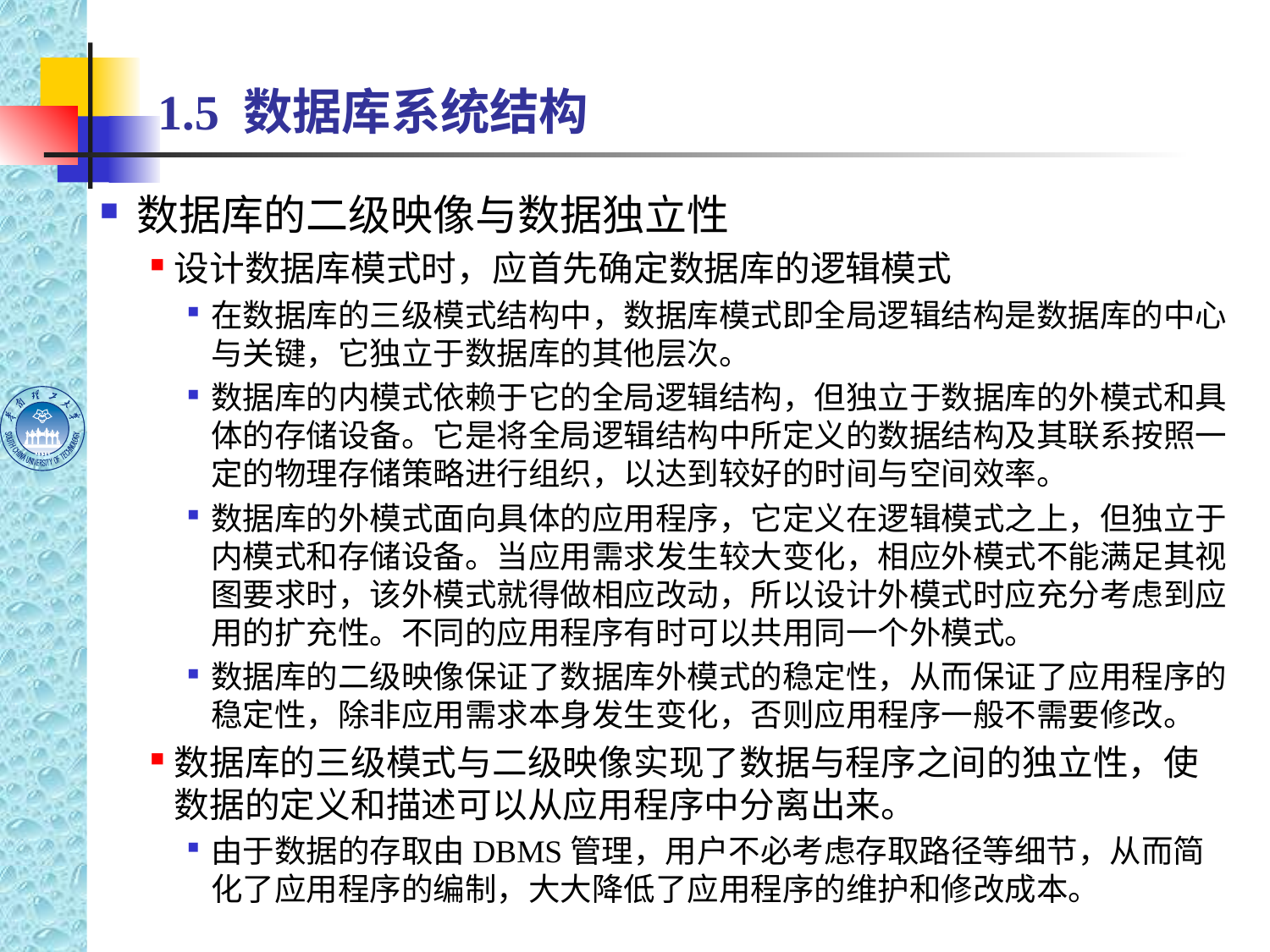

# 1.5 数据库系统结构
数据库的二级映像与数据独立性
设计数据库模式时，应首先确定数据库的逻辑模式
在数据库的三级模式结构中，数据库模式即全局逻辑结构是数据库的中心与关键，它独立于数据库的其他层次。
数据库的内模式依赖于它的全局逻辑结构，但独立于数据库的外模式和具体的存储设备。它是将全局逻辑结构中所定义的数据结构及其联系按照一定的物理存储策略进行组织，以达到较好的时间与空间效率。
数据库的外模式面向具体的应用程序，它定义在逻辑模式之上，但独立于内模式和存储设备。当应用需求发生较大变化，相应外模式不能满足其视图要求时，该外模式就得做相应改动，所以设计外模式时应充分考虑到应用的扩充性。不同的应用程序有时可以共用同一个外模式。
数据库的二级映像保证了数据库外模式的稳定性，从而保证了应用程序的稳定性，除非应用需求本身发生变化，否则应用程序一般不需要修改。
数据库的三级模式与二级映像实现了数据与程序之间的独立性，使数据的定义和描述可以从应用程序中分离出来。
由于数据的存取由DBMS管理，用户不必考虑存取路径等细节，从而简化了应用程序的编制，大大降低了应用程序的维护和修改成本。